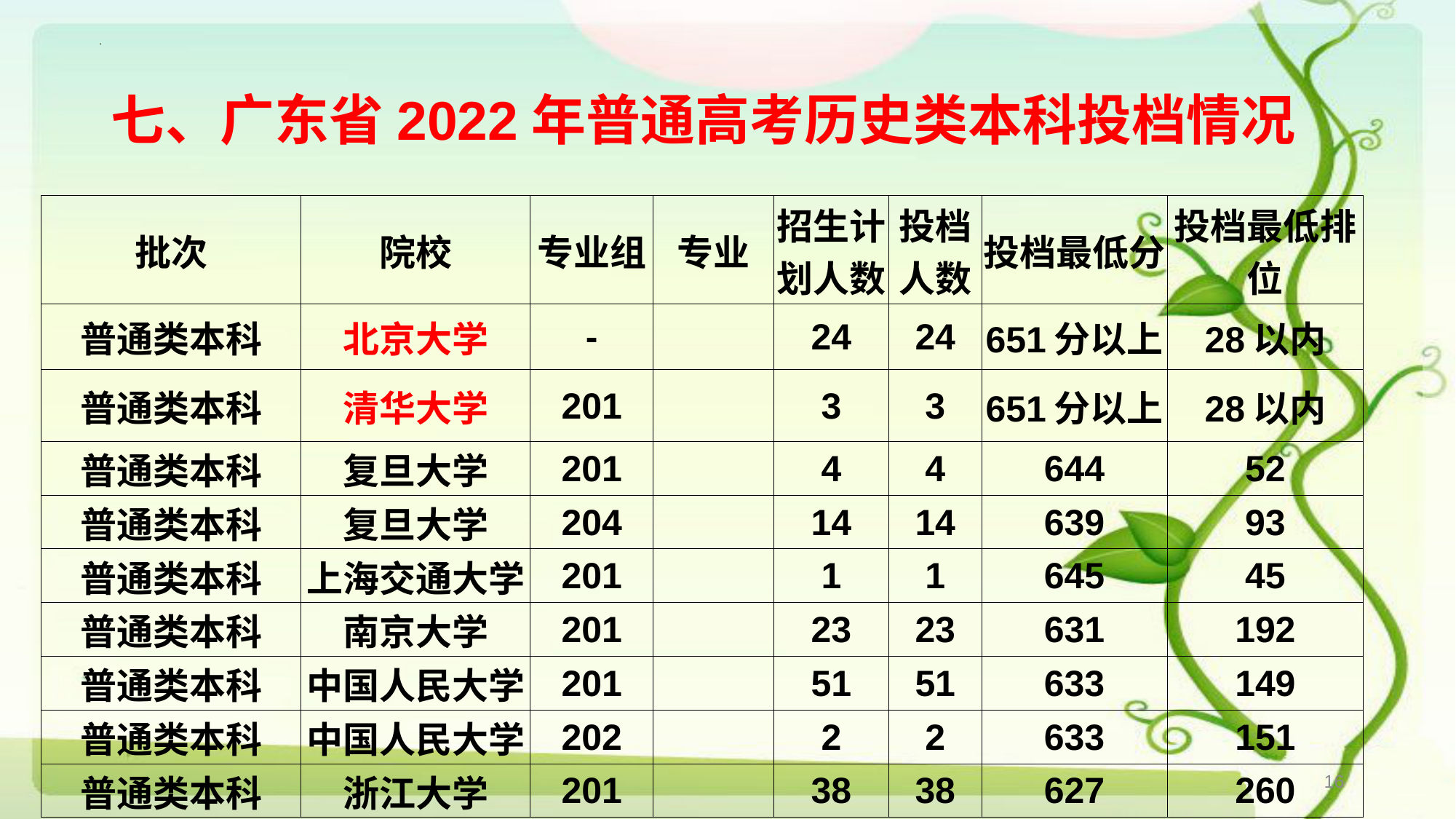

# 七、广东省2022年普通高考历史类本科投档情况
| 批次 | 院校 | 专业组 | 专业 | 招生计划人数 | 投档人数 | 投档最低分 | 投档最低排位 |
| --- | --- | --- | --- | --- | --- | --- | --- |
| 普通类本科 | 北京大学 | - |  | 24 | 24 | 651分以上 | 28以内 |
| 普通类本科 | 清华大学 | 201 |  | 3 | 3 | 651分以上 | 28以内 |
| 普通类本科 | 复旦大学 | 201 |  | 4 | 4 | 644 | 52 |
| 普通类本科 | 复旦大学 | 204 |  | 14 | 14 | 639 | 93 |
| 普通类本科 | 上海交通大学 | 201 |  | 1 | 1 | 645 | 45 |
| 普通类本科 | 南京大学 | 201 |  | 23 | 23 | 631 | 192 |
| 普通类本科 | 中国人民大学 | 201 |  | 51 | 51 | 633 | 149 |
| 普通类本科 | 中国人民大学 | 202 |  | 2 | 2 | 633 | 151 |
| 普通类本科 | 浙江大学 | 201 |  | 38 | 38 | 627 | 260 |
16